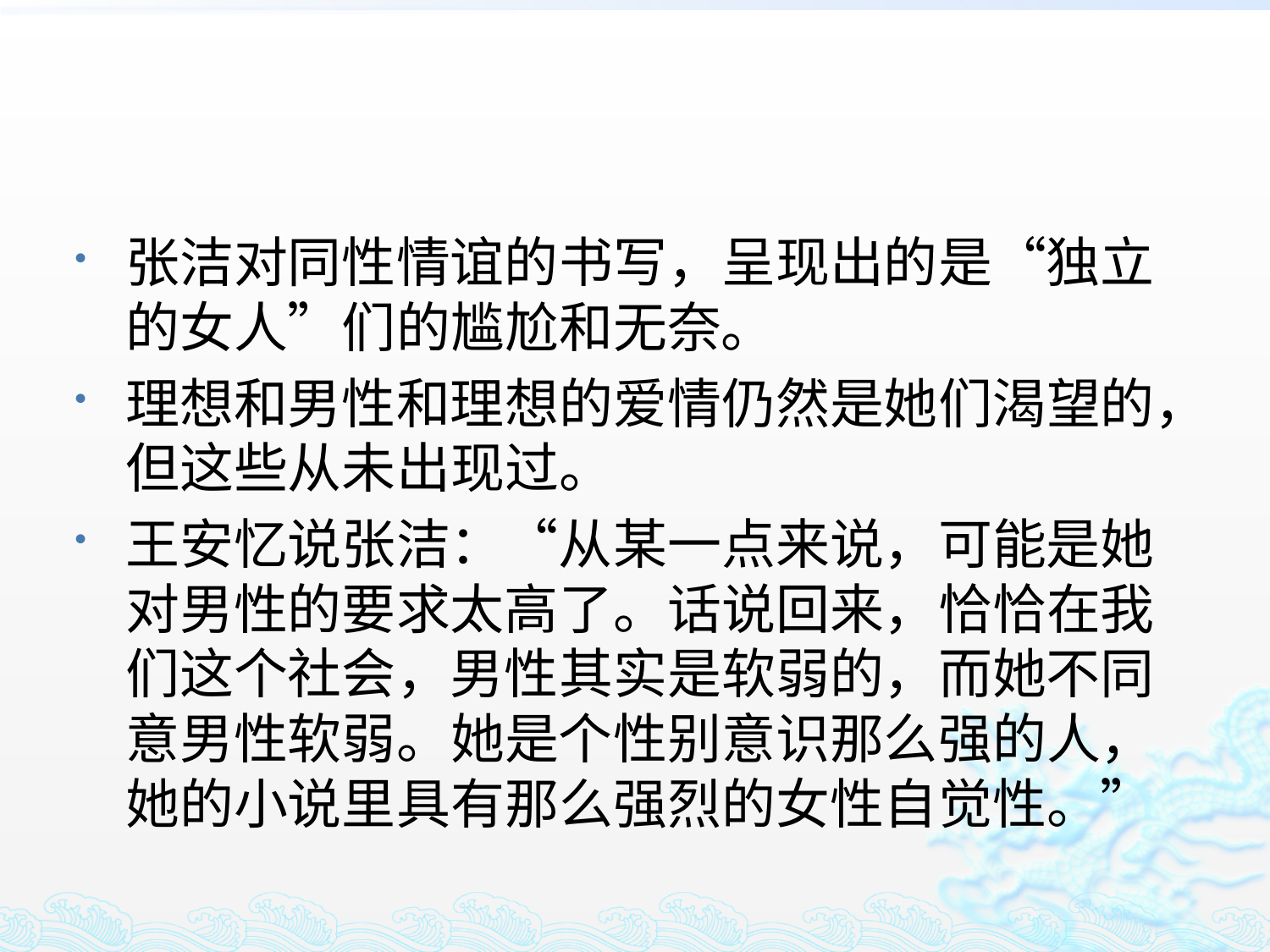

#
张洁对同性情谊的书写，呈现出的是“独立的女人”们的尴尬和无奈。
理想和男性和理想的爱情仍然是她们渴望的，但这些从未出现过。
王安忆说张洁：“从某一点来说，可能是她对男性的要求太高了。话说回来，恰恰在我们这个社会，男性其实是软弱的，而她不同意男性软弱。她是个性别意识那么强的人，她的小说里具有那么强烈的女性自觉性。”